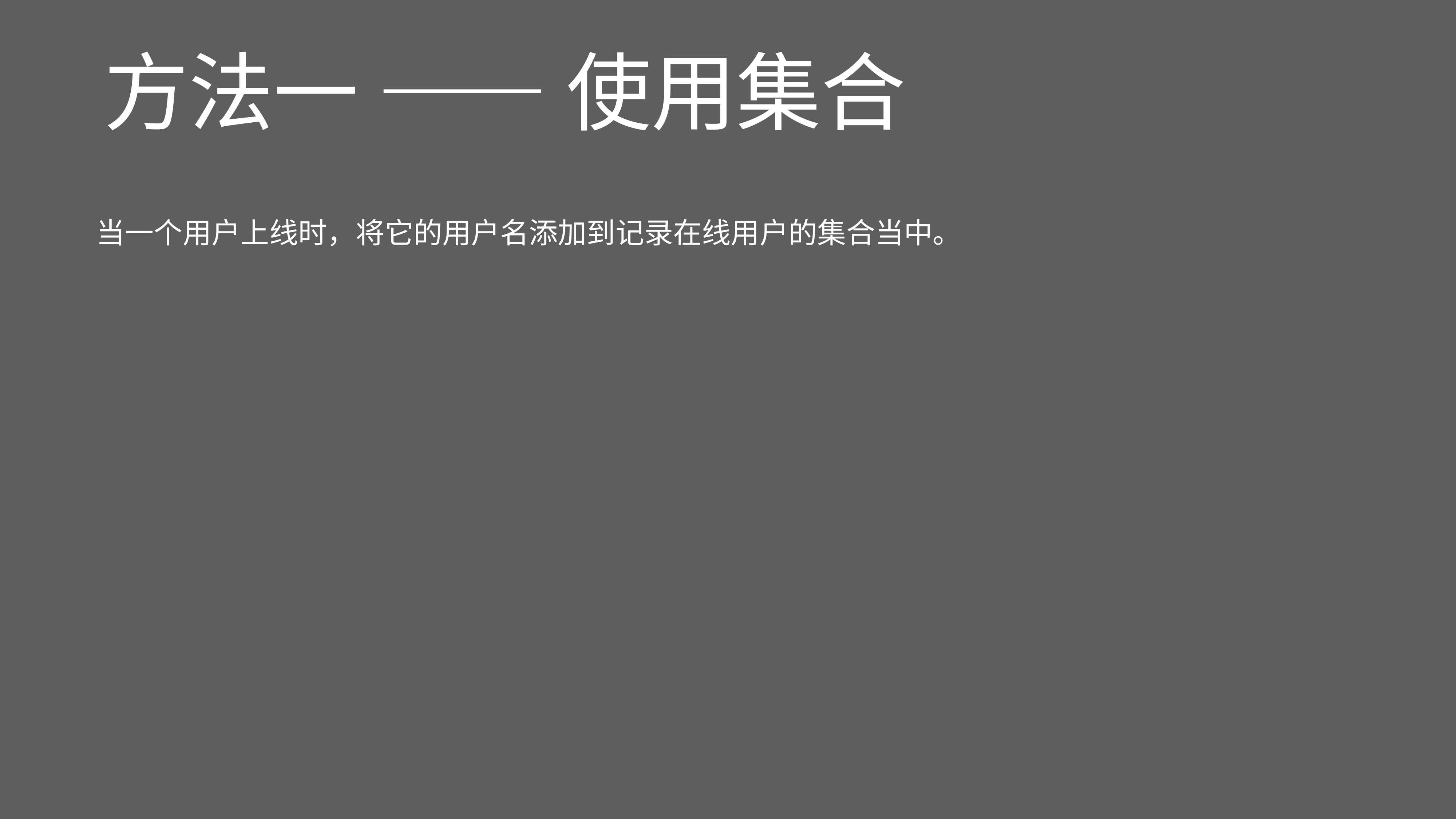

# 方法一 —— 使用集合
当一个用户上线时，将它的用户名添加到记录在线用户的集合当中。